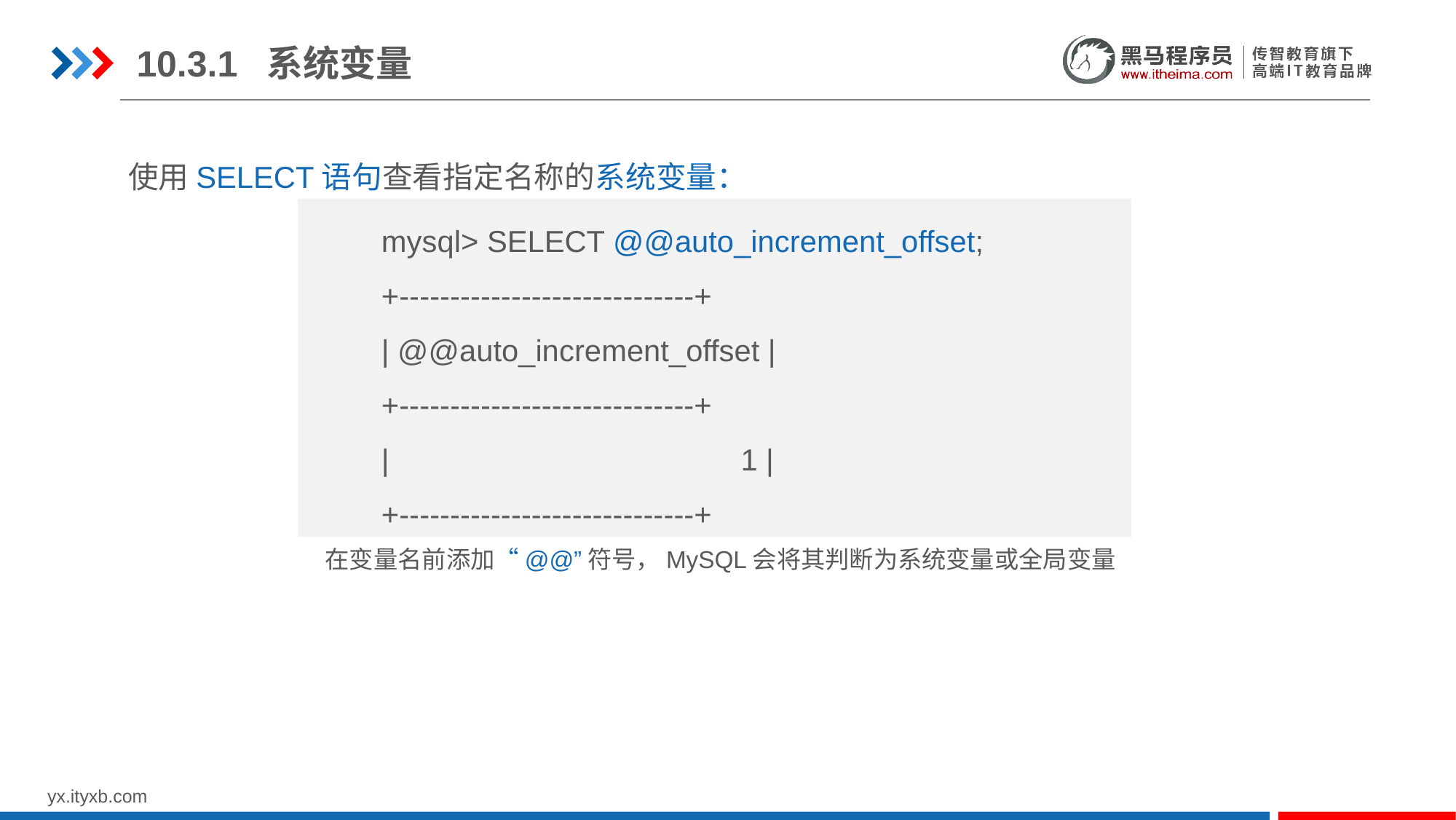

10.3.1  系统变量
使用SELECT语句查看指定名称的系统变量：
mysql> SELECT @@auto_increment_offset;
+-----------------------------+
| @@auto_increment_offset |
+-----------------------------+
|                                          1 |
+-----------------------------+
在变量名前添加“@@”符号，MySQL会将其判断为系统变量或全局变量